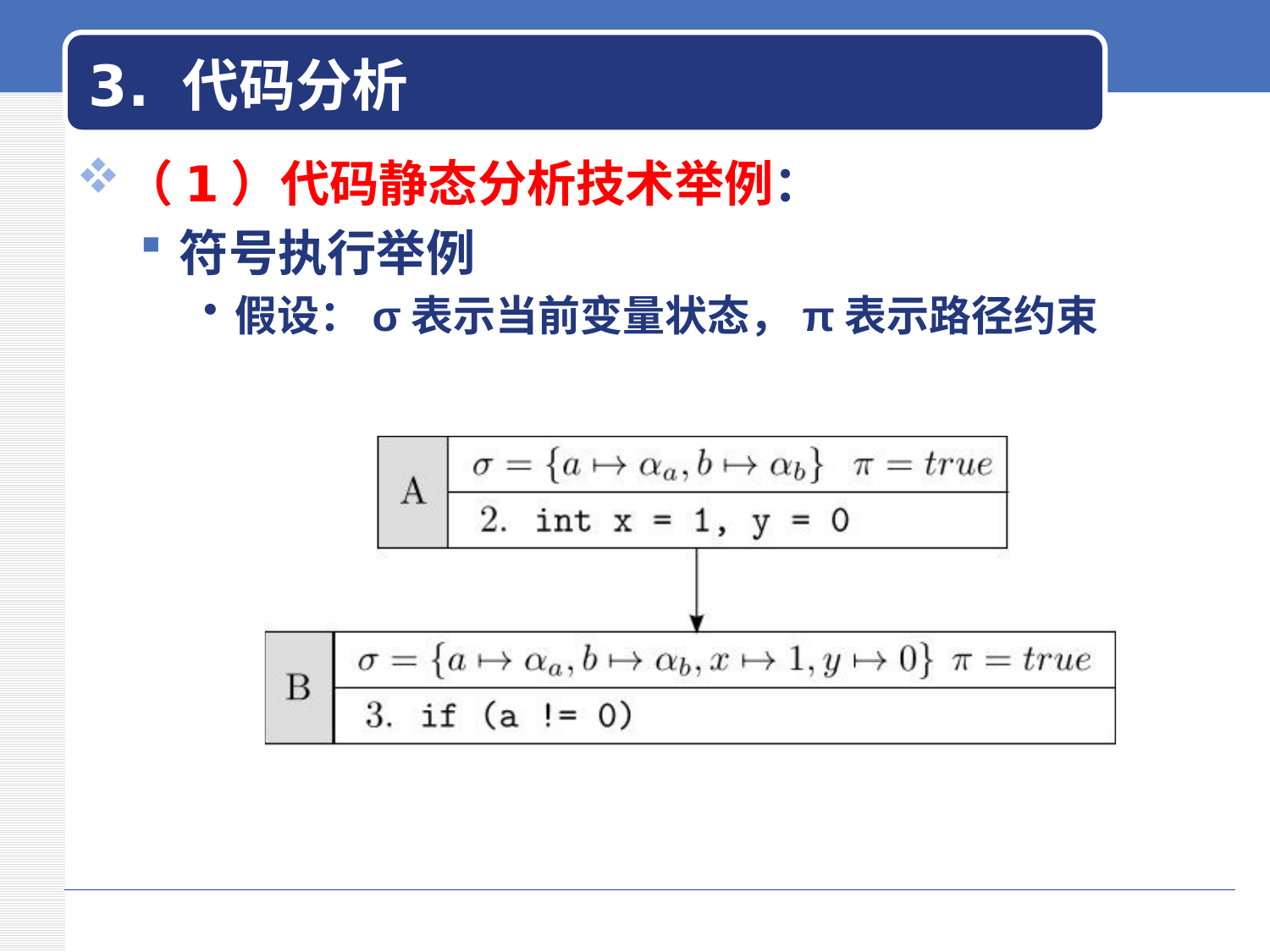

# 3. 代码分析
（1）代码静态分析技术举例：
符号执行举例
假设：σ表示当前变量状态，π表示路径约束